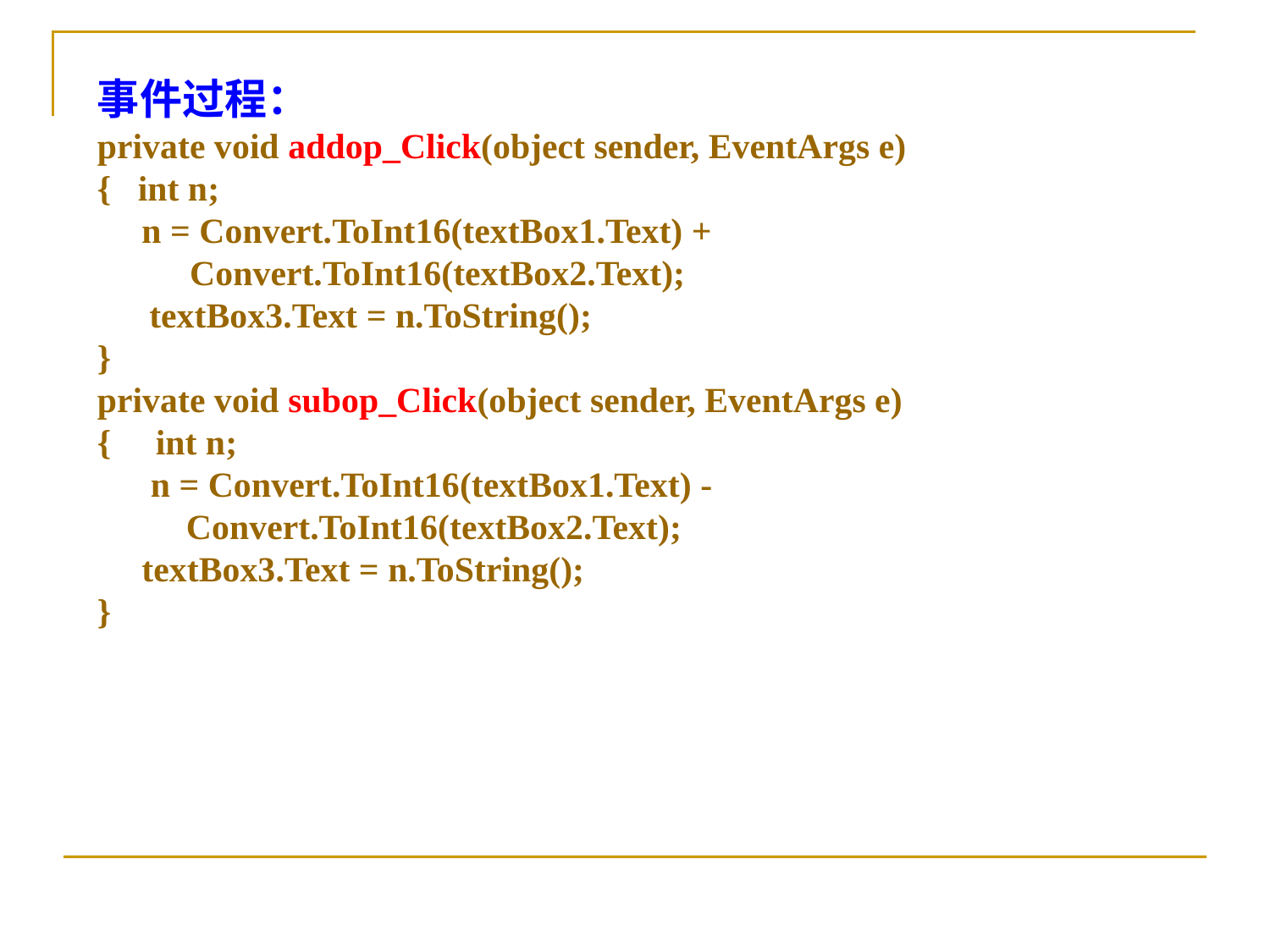

事件过程：
private void addop_Click(object sender, EventArgs e)
{   int n;
     n = Convert.ToInt16(textBox1.Text) +
     　Convert.ToInt16(textBox2.Text);
　 textBox3.Text = n.ToString();
}
private void subop_Click(object sender, EventArgs e)
{     int n;
      n = Convert.ToInt16(textBox1.Text) -
          Convert.ToInt16(textBox2.Text);
     textBox3.Text = n.ToString();
}